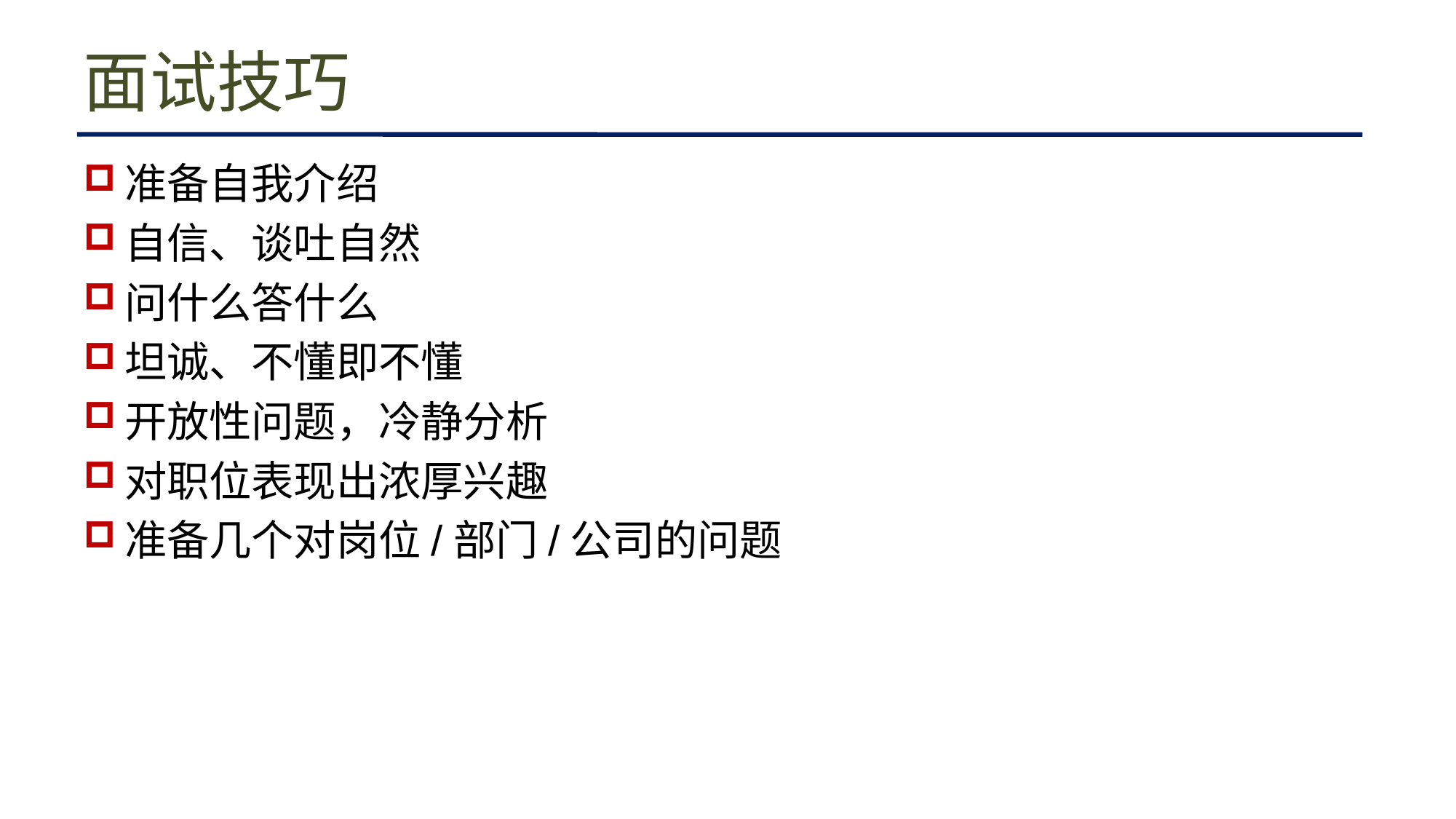

# 面试技巧
准备自我介绍
自信、谈吐自然
问什么答什么
坦诚、不懂即不懂
开放性问题，冷静分析
对职位表现出浓厚兴趣
准备几个对岗位/部门/公司的问题